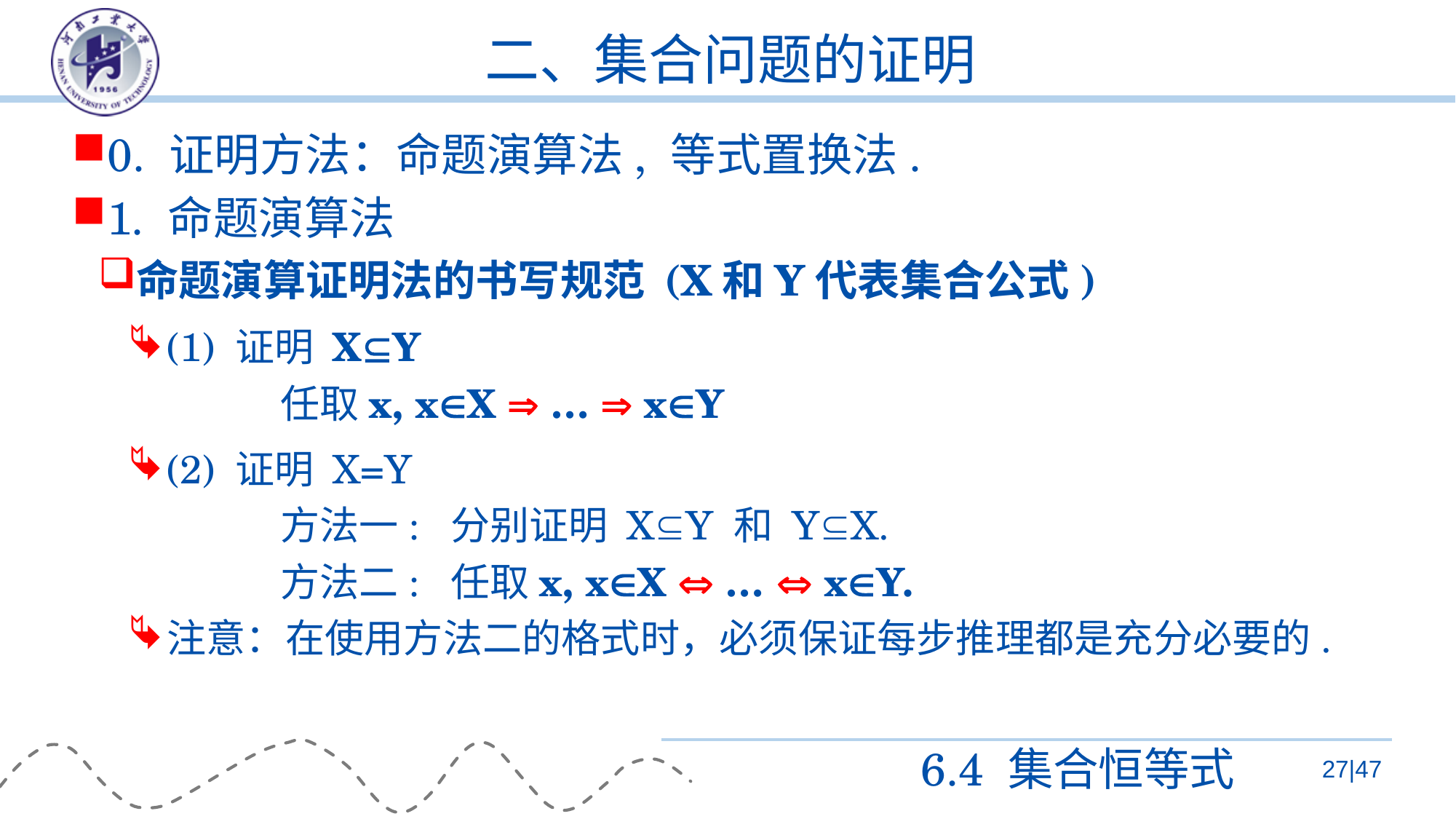

# 二、集合问题的证明
0. 证明方法：命题演算法, 等式置换法.
1. 命题演算法
命题演算证明法的书写规范 (X和Y代表集合公式)
(1) 证明 X⊆Y
                任取x, x∈X ⇒ … ⇒ x∈Y
(2) 证明 X=Y
                方法一:  分别证明 X⊆Y 和 Y⊆X.
                方法二:  任取x, x∈X ⇔ … ⇔ x∈Y.
注意：在使用方法二的格式时，必须保证每步推理都是充分必要的.
6.4 集合恒等式
27|47